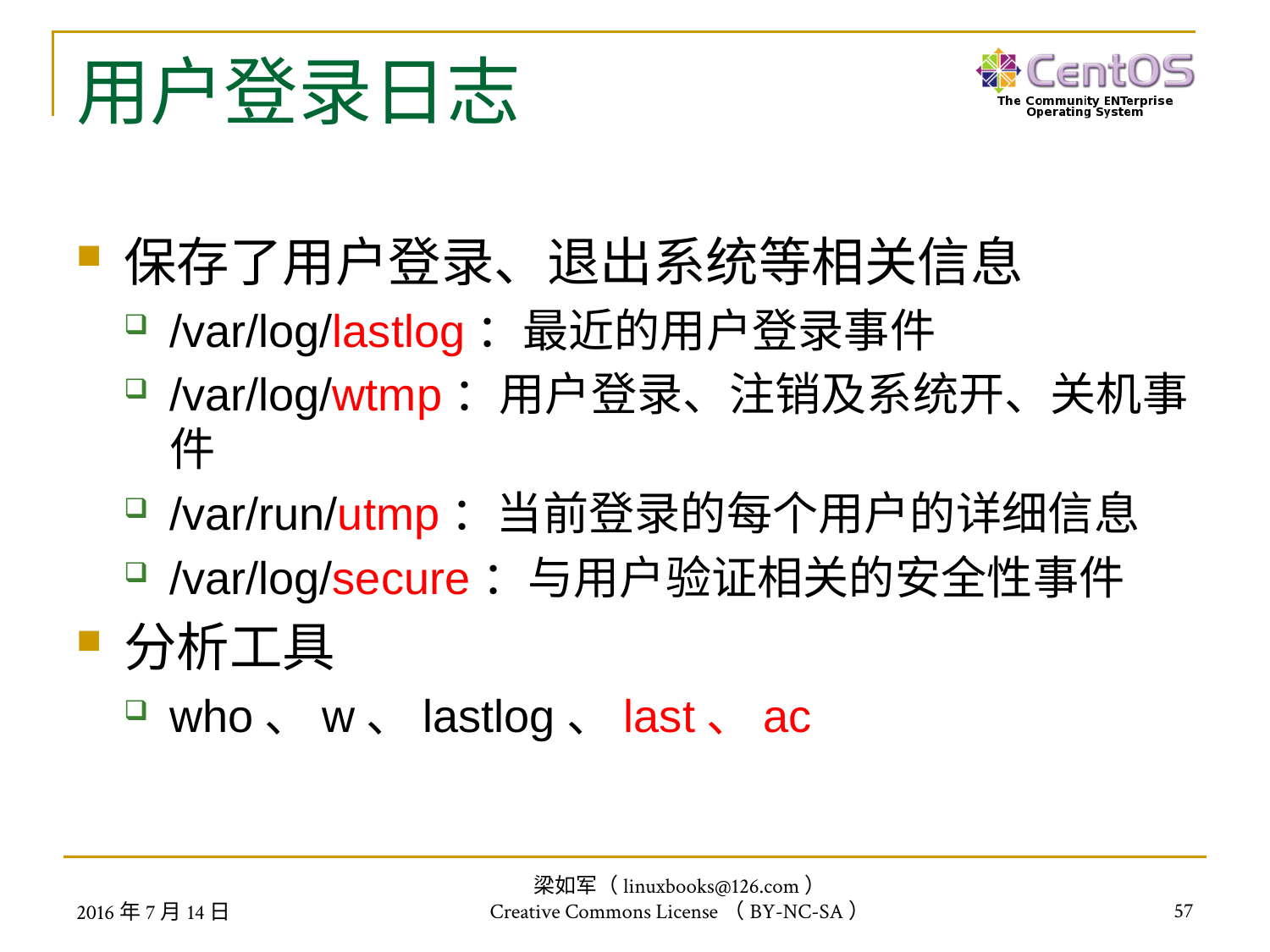

# 用户登录日志
保存了用户登录、退出系统等相关信息
/var/log/lastlog：最近的用户登录事件
/var/log/wtmp：用户登录、注销及系统开、关机事件
/var/run/utmp：当前登录的每个用户的详细信息
/var/log/secure：与用户验证相关的安全性事件
分析工具
who、w、lastlog、last、ac

梁如军（linuxbooks@126.com）
Creative Commons License（BY-NC-SA）
2016年7月14日
57